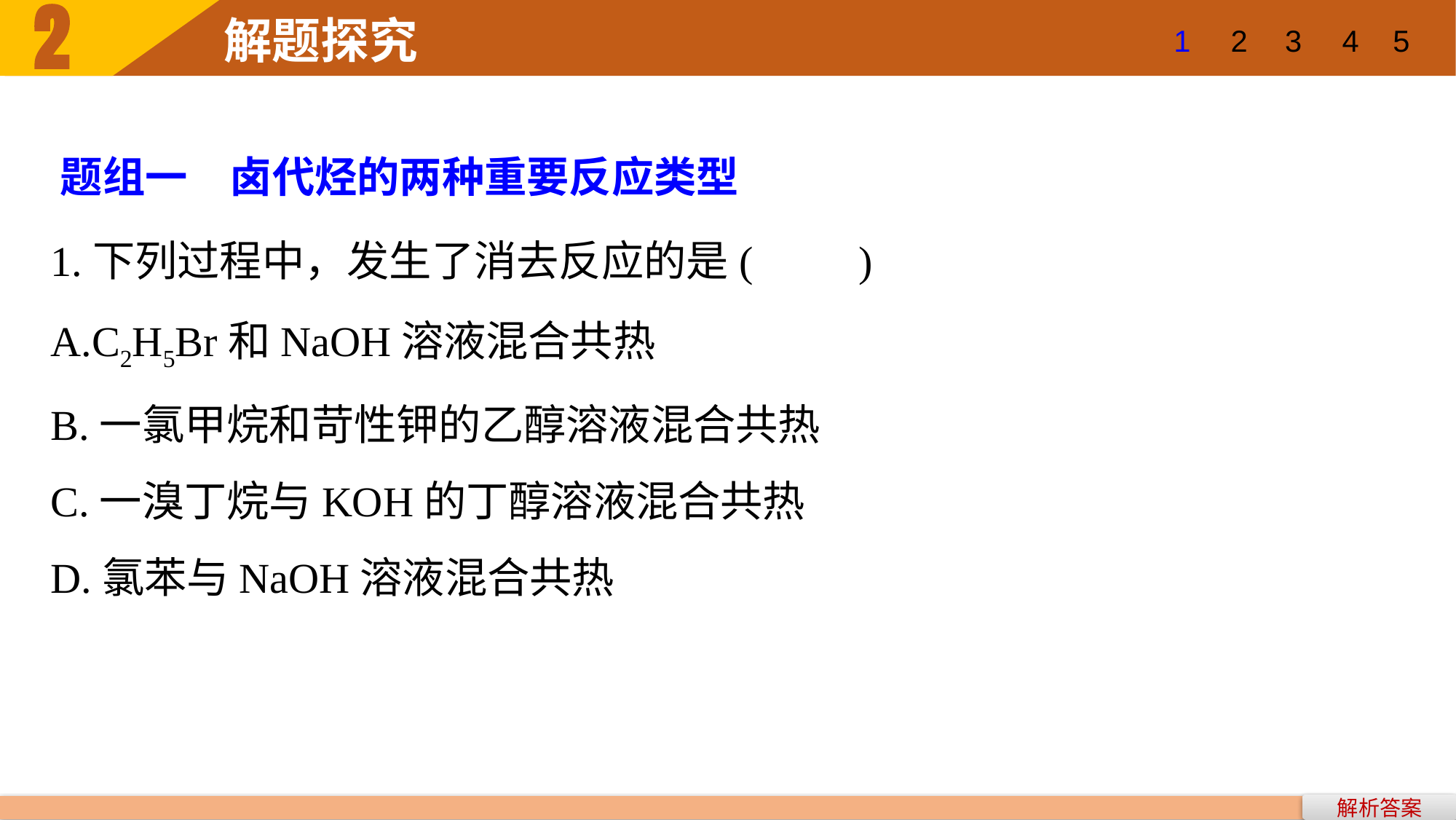

2

解题探究
1
2
3
5
4
题组一　卤代烃的两种重要反应类型
1.下列过程中，发生了消去反应的是(　　)
A.C2H5Br和NaOH溶液混合共热
B.一氯甲烷和苛性钾的乙醇溶液混合共热
C.一溴丁烷与KOH的丁醇溶液混合共热
D.氯苯与NaOH溶液混合共热
解析答案